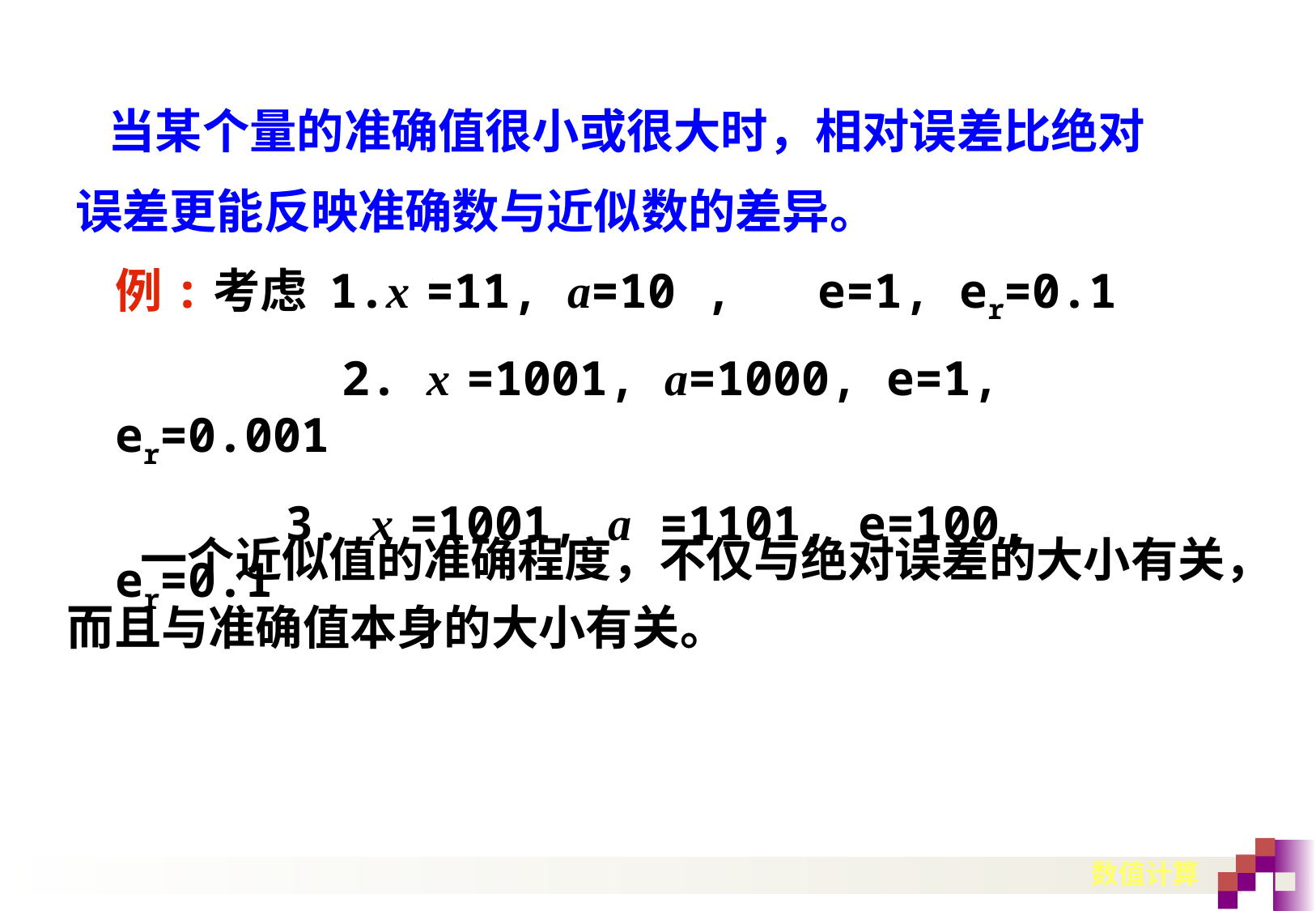

当某个量的准确值很小或很大时，相对误差比绝对
误差更能反映准确数与近似数的差异。
例:考虑 1.x =11, a=10 ,   e=1, er=0.1
        2. x =1001, a=1000, e=1, er=0.001
      3. x =1001, a =1101, e=100, er=0.1
       一个近似值的准确程度，不仅与绝对误差的大小有关，而且与准确值本身的大小有关。